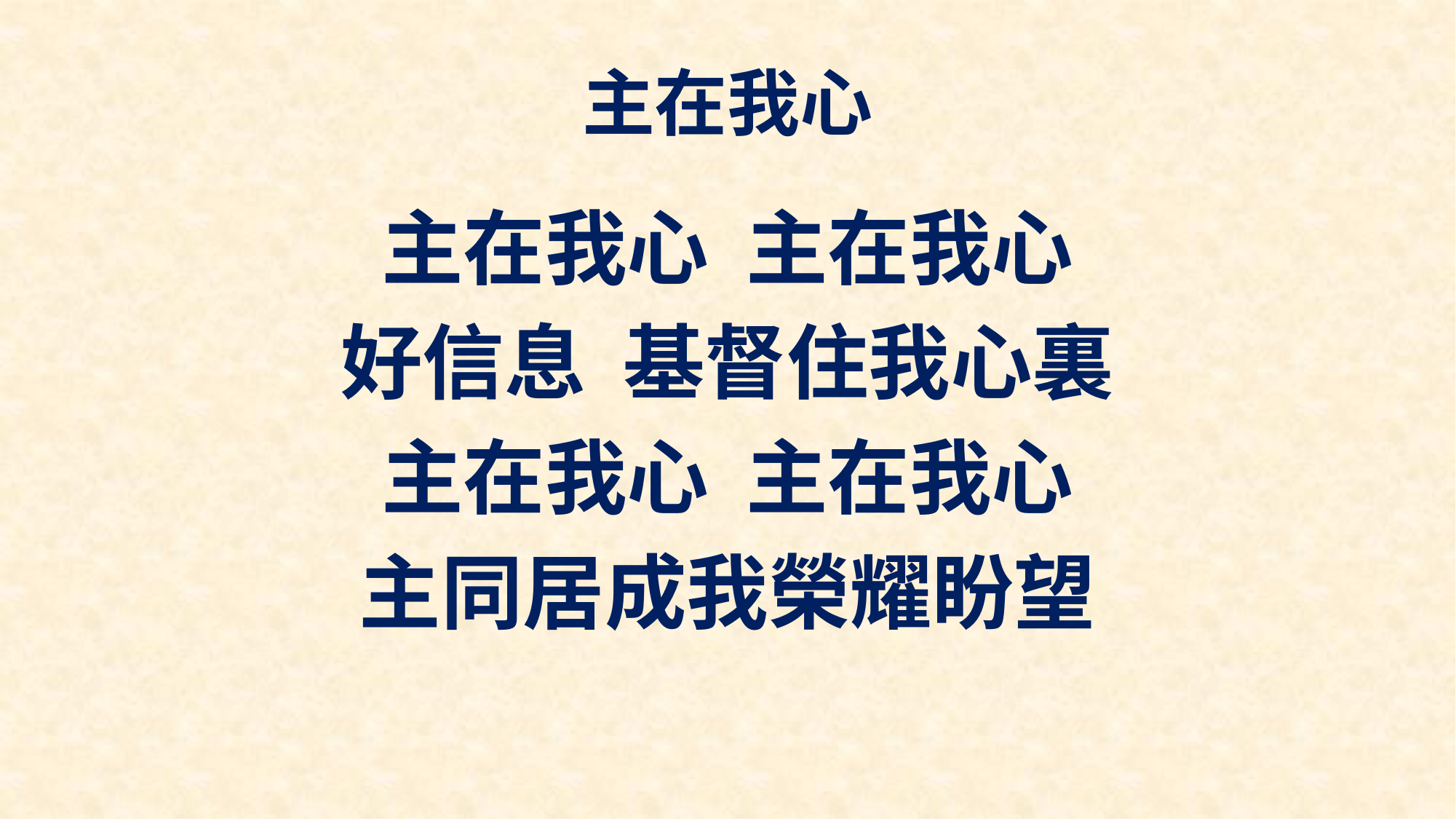

# 主在我心
主在我心  主在我心
好信息  基督住我心裏
主在我心  主在我心
主同居成我榮耀盼望